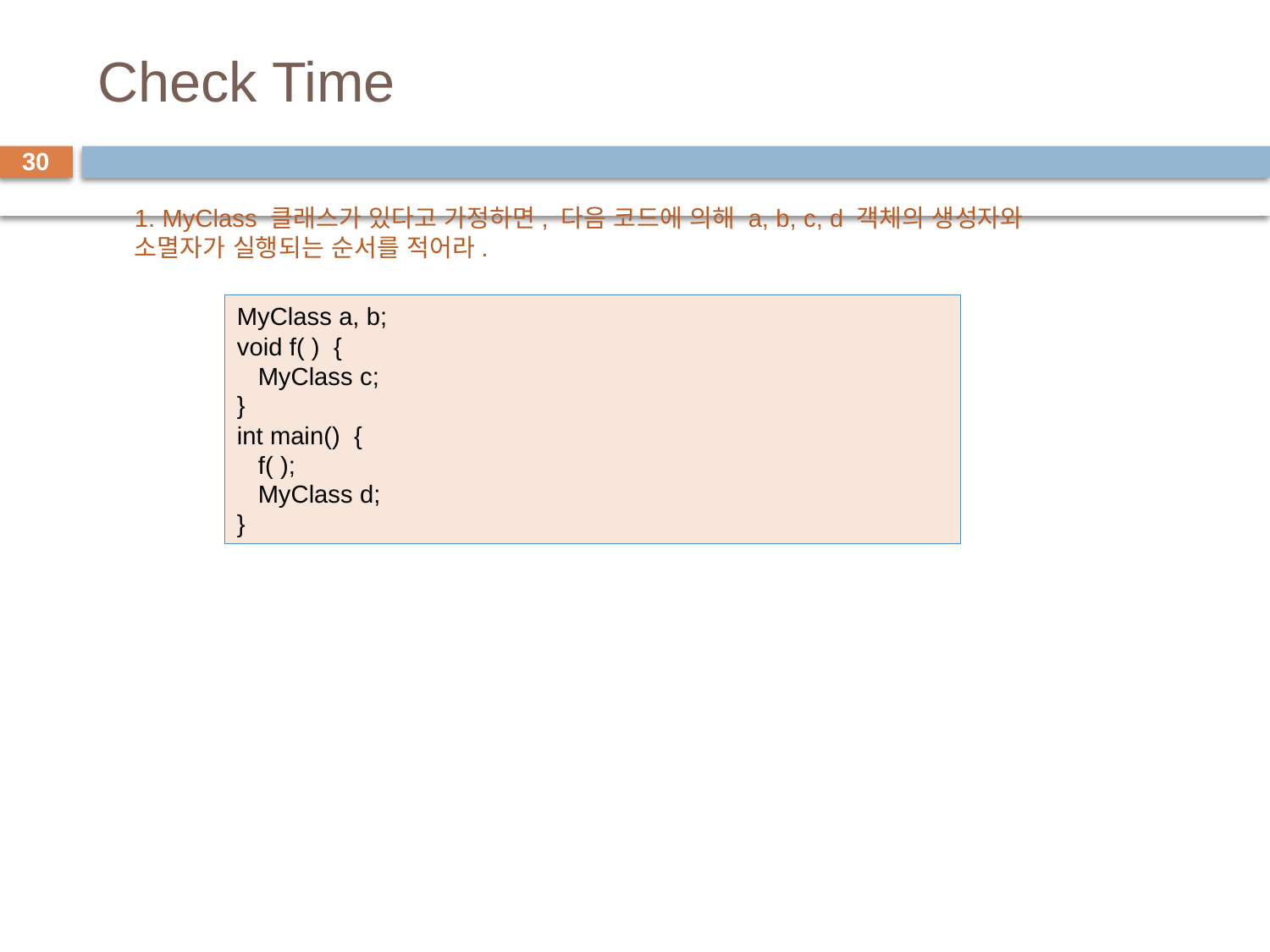

# Check Time
30
1. MyClass 클래스가 있다고 가정하면, 다음 코드에 의해 a, b, c, d 객체의 생성자와 소멸자가 실행되는 순서를 적어라.
MyClass a, b;
void f( )  {
   MyClass c;
}
int main()  {
   f( );
   MyClass d;
}